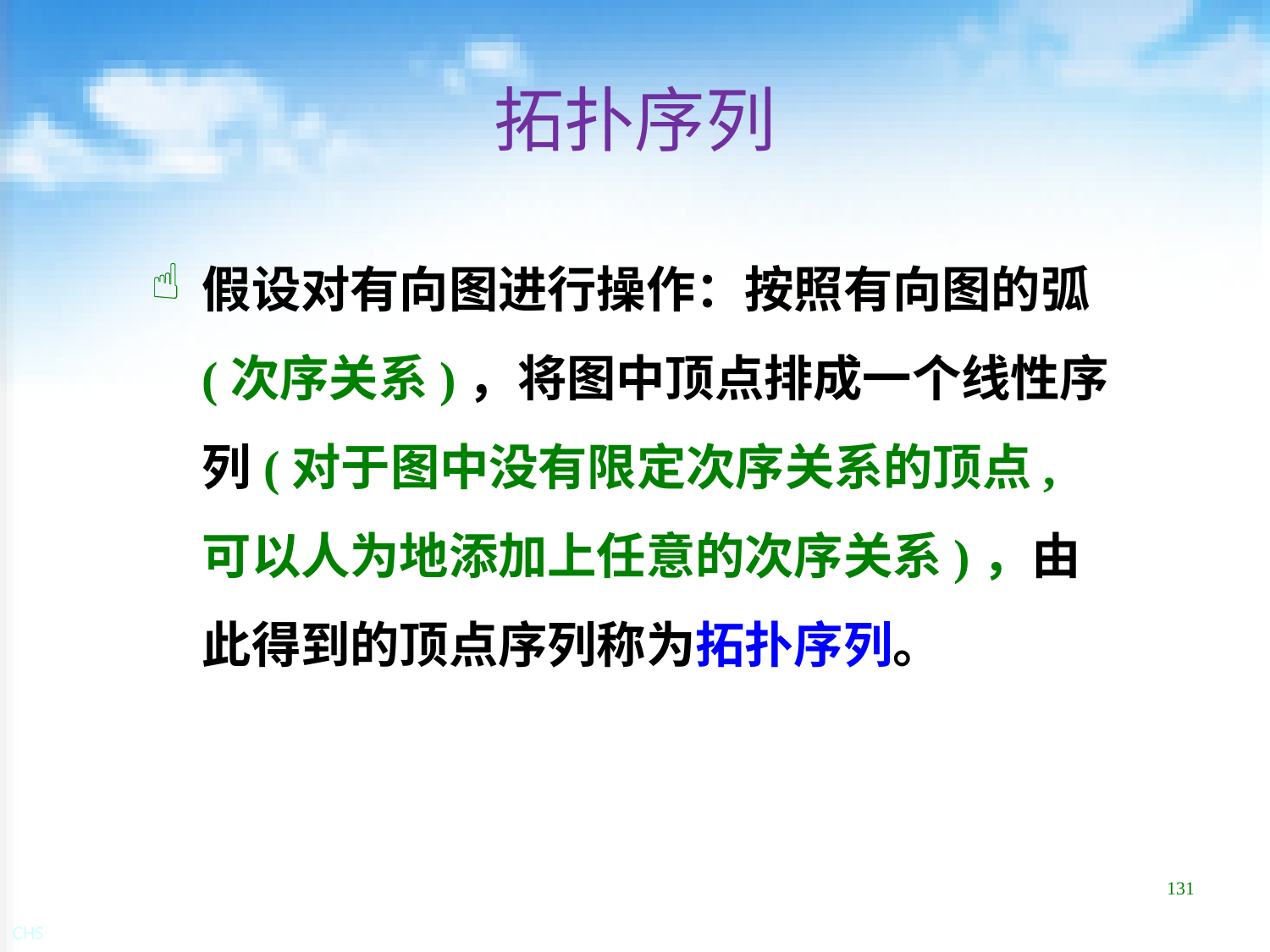

# 拓扑序列
假设对有向图进行操作：按照有向图的弧 (次序关系)，将图中顶点排成一个线性序列(对于图中没有限定次序关系的顶点, 可以人为地添加上任意的次序关系)，由此得到的顶点序列称为拓扑序列。
131